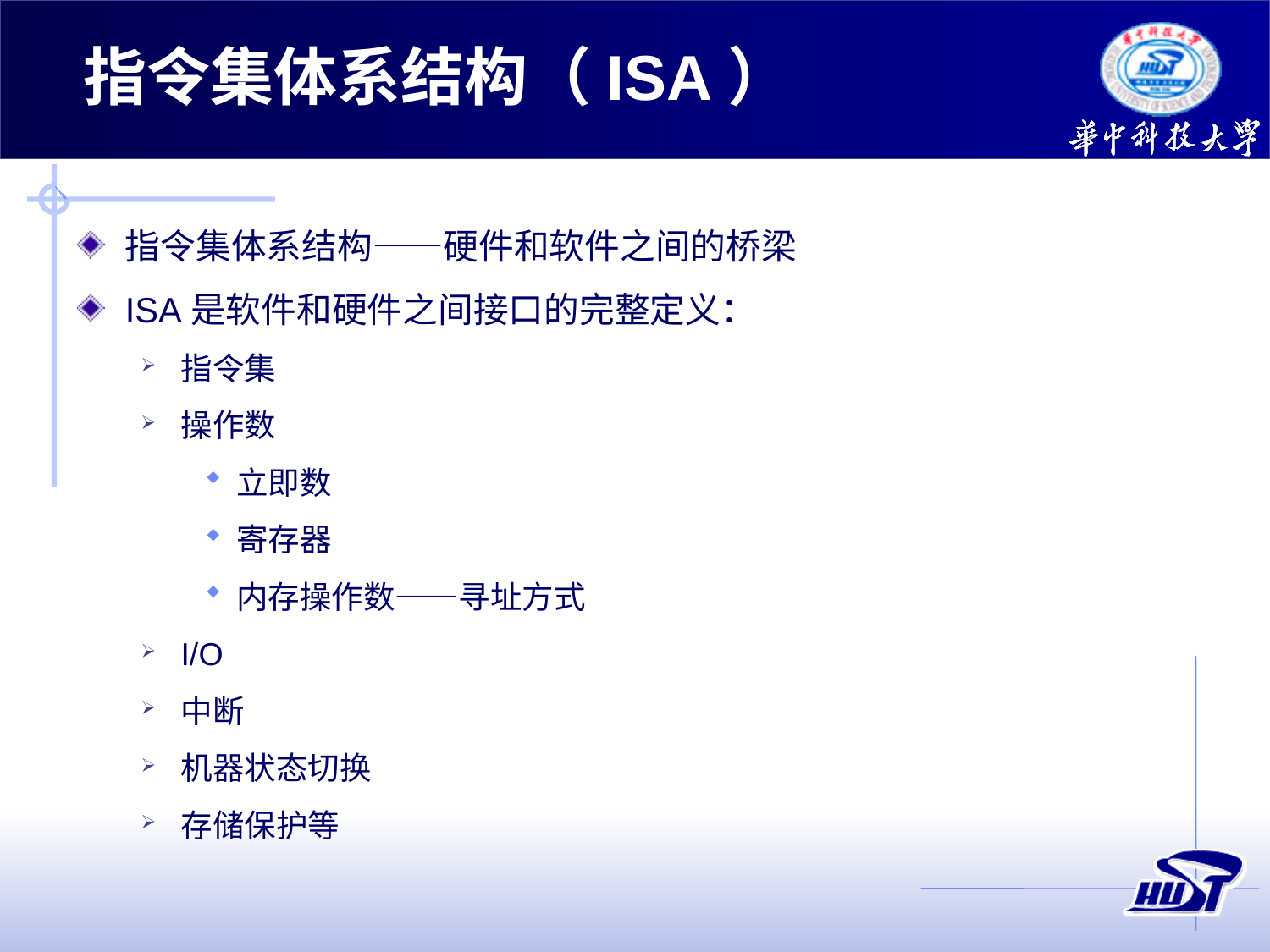

# 指令集体系结构（ISA）
指令集体系结构——硬件和软件之间的桥梁
ISA是软件和硬件之间接口的完整定义：
指令集
操作数
立即数
寄存器
内存操作数——寻址方式
I/O
中断
机器状态切换
存储保护等